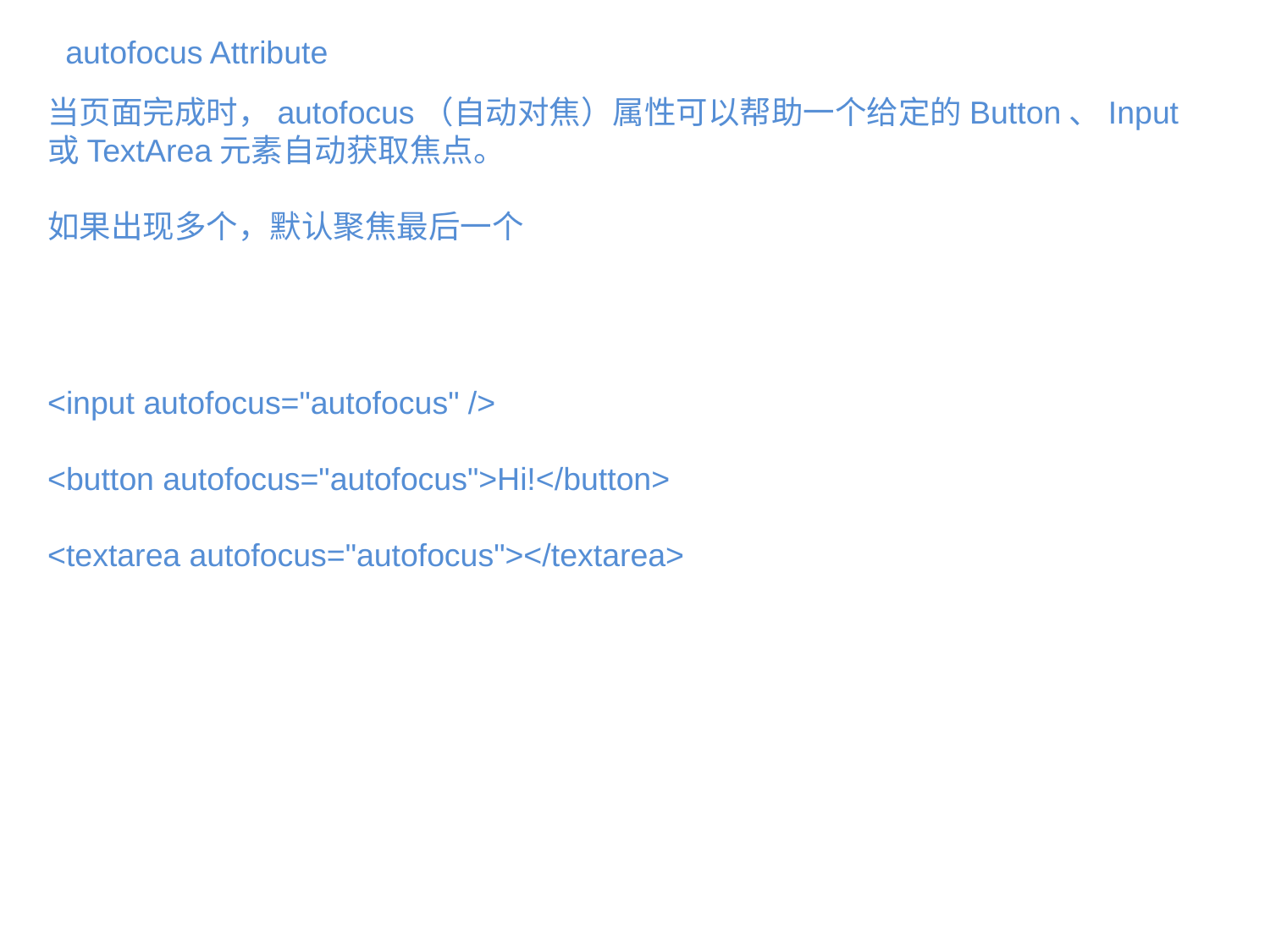

autofocus Attribute
当页面完成时，autofocus（自动对焦）属性可以帮助一个给定的Button、Input或TextArea元素自动获取焦点。

如果出现多个，默认聚焦最后一个
<input autofocus="autofocus" />

<button autofocus="autofocus">Hi!</button>

<textarea autofocus="autofocus"></textarea>